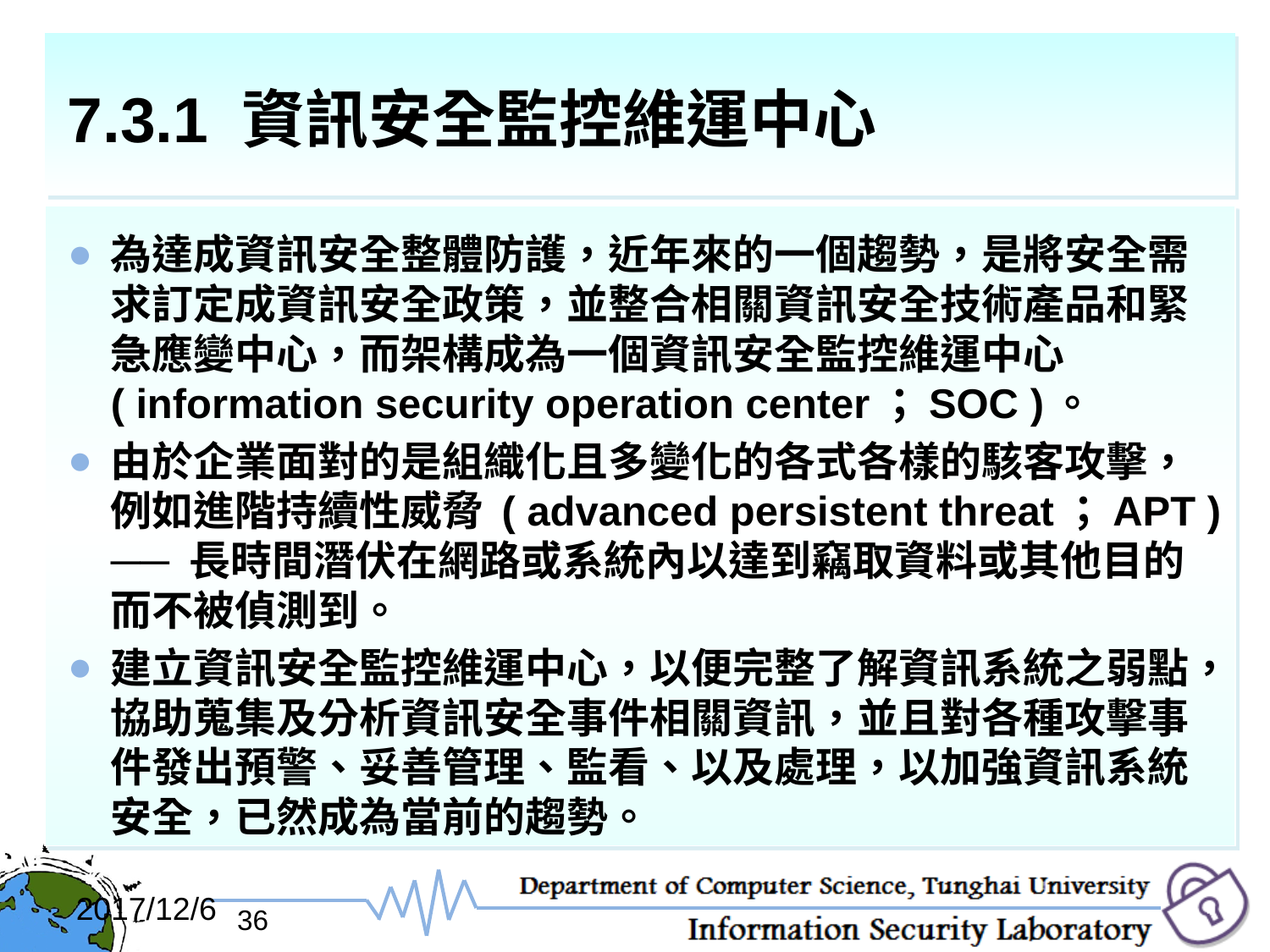

# 7.3.1 資訊安全監控維運中心
為達成資訊安全整體防護，近年來的一個趨勢，是將安全需求訂定成資訊安全政策，並整合相關資訊安全技術產品和緊急應變中心，而架構成為一個資訊安全監控維運中心 ( information security operation center；SOC )。
由於企業面對的是組織化且多變化的各式各樣的駭客攻擊，例如進階持續性威脅 ( advanced persistent threat；APT ) ── 長時間潛伏在網路或系統內以達到竊取資料或其他目的而不被偵測到。
建立資訊安全監控維運中心，以便完整了解資訊系統之弱點，協助蒐集及分析資訊安全事件相關資訊，並且對各種攻擊事件發出預警、妥善管理、監看、以及處理，以加強資訊系統安全，已然成為當前的趨勢。
2017/12/6
36